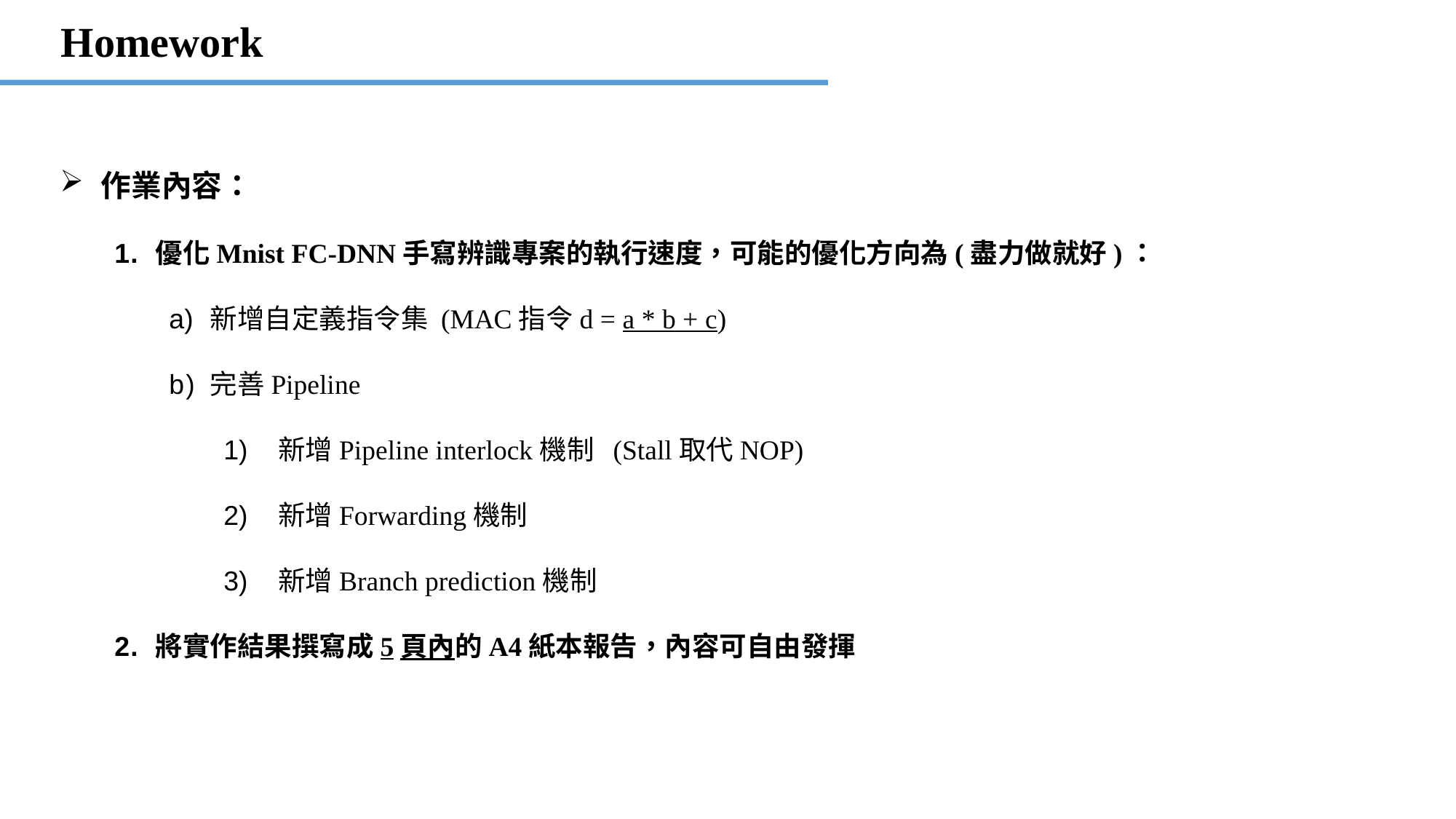

Homework

作業內容：
優化Mnist FC-DNN手寫辨識專案的執行速度，可能的優化方向為(盡力做就好)：
新增自定義指令集 (MAC指令d = a * b + c)
完善Pipeline
新增Pipeline interlock機制  (Stall取代NOP)
新增Forwarding機制
新增Branch prediction機制
將實作結果撰寫成5頁內的A4紙本報告，內容可自由發揮